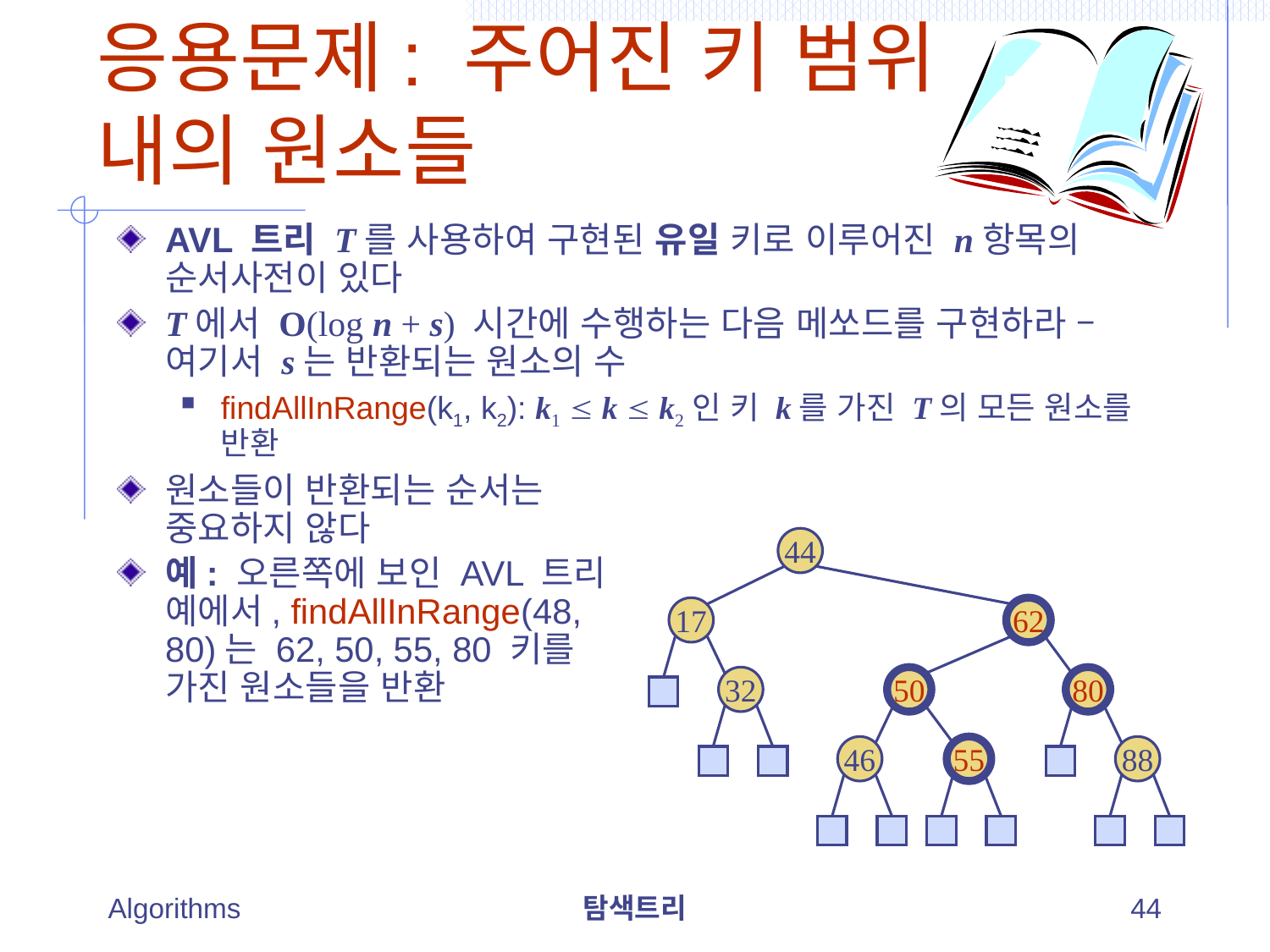

# 응용문제: 주어진 키 범위 내의 원소들
AVL 트리 T를 사용하여 구현된 유일 키로 이루어진 n항목의 순서사전이 있다
T에서 O(log n + s) 시간에 수행하는 다음 메쏘드를 구현하라 – 여기서 s는 반환되는 원소의 수
findAllInRange(k1, k2): k1 ≤ k ≤ k2인 키 k를 가진 T의 모든 원소를 반환
원소들이 반환되는 순서는 중요하지 않다
예: 오른쪽에 보인 AVL 트리 예에서, findAllInRange(48, 80)는 62, 50, 55, 80 키를 가진 원소들을 반환
44
17
62
32
50
80

46
55
88

Algorithms
탐색트리
44